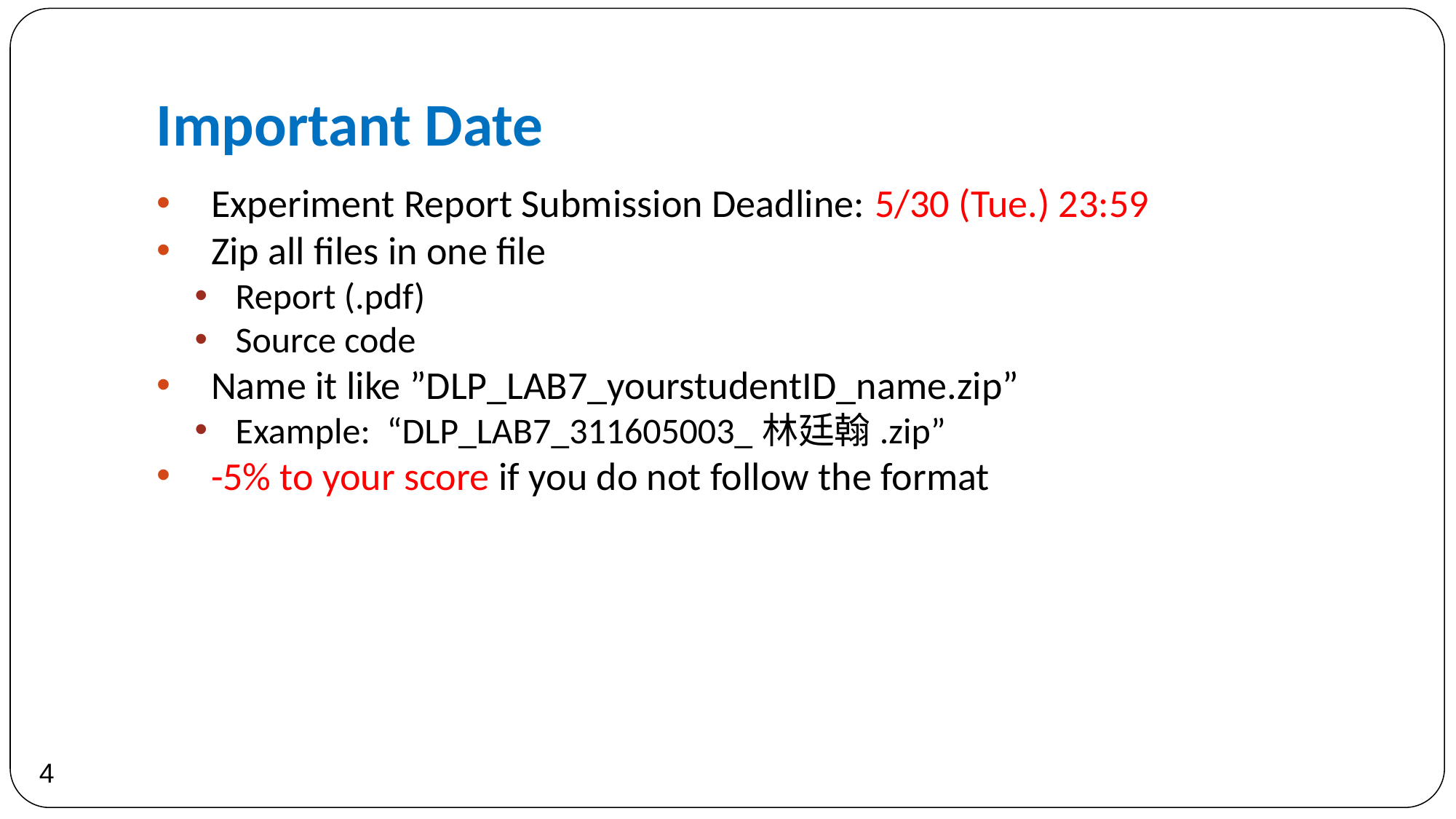

Important Date
Experiment Report Submission Deadline: 5/30 (Tue.) 23:59
Zip all files in one file
Report (.pdf)
Source code
Name it like ”DLP_LAB7_yourstudentID_name.zip”
Example:  “DLP_LAB7_311605003_林廷翰.zip”
-5% to your score if you do not follow the format